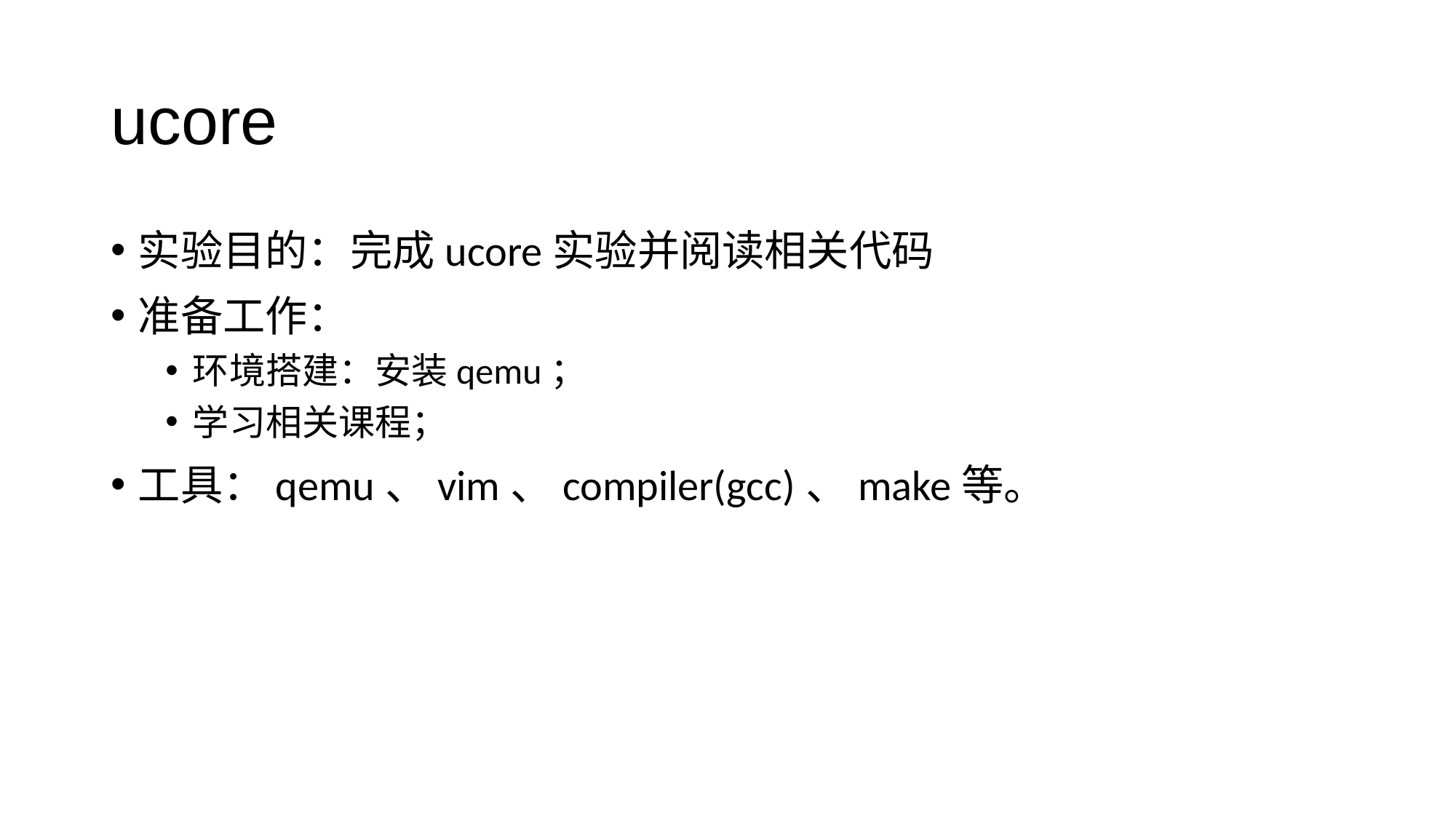

# ucore
实验目的：完成ucore实验并阅读相关代码
准备工作：
环境搭建：安装qemu；
学习相关课程；
工具：qemu、vim、compiler(gcc)、make等。